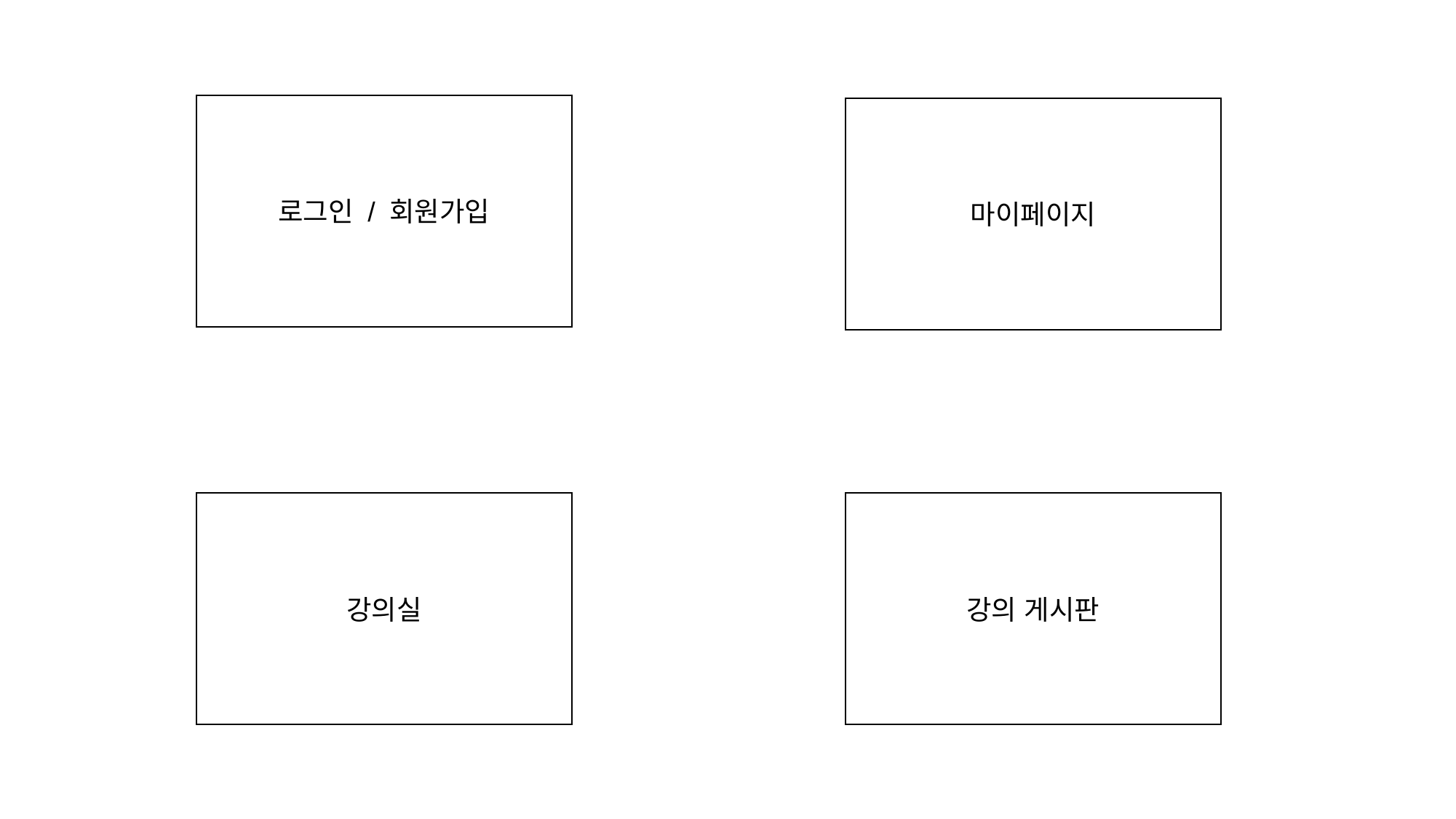

로그인 / 회원가입
마이페이지
강의실
강의 게시판